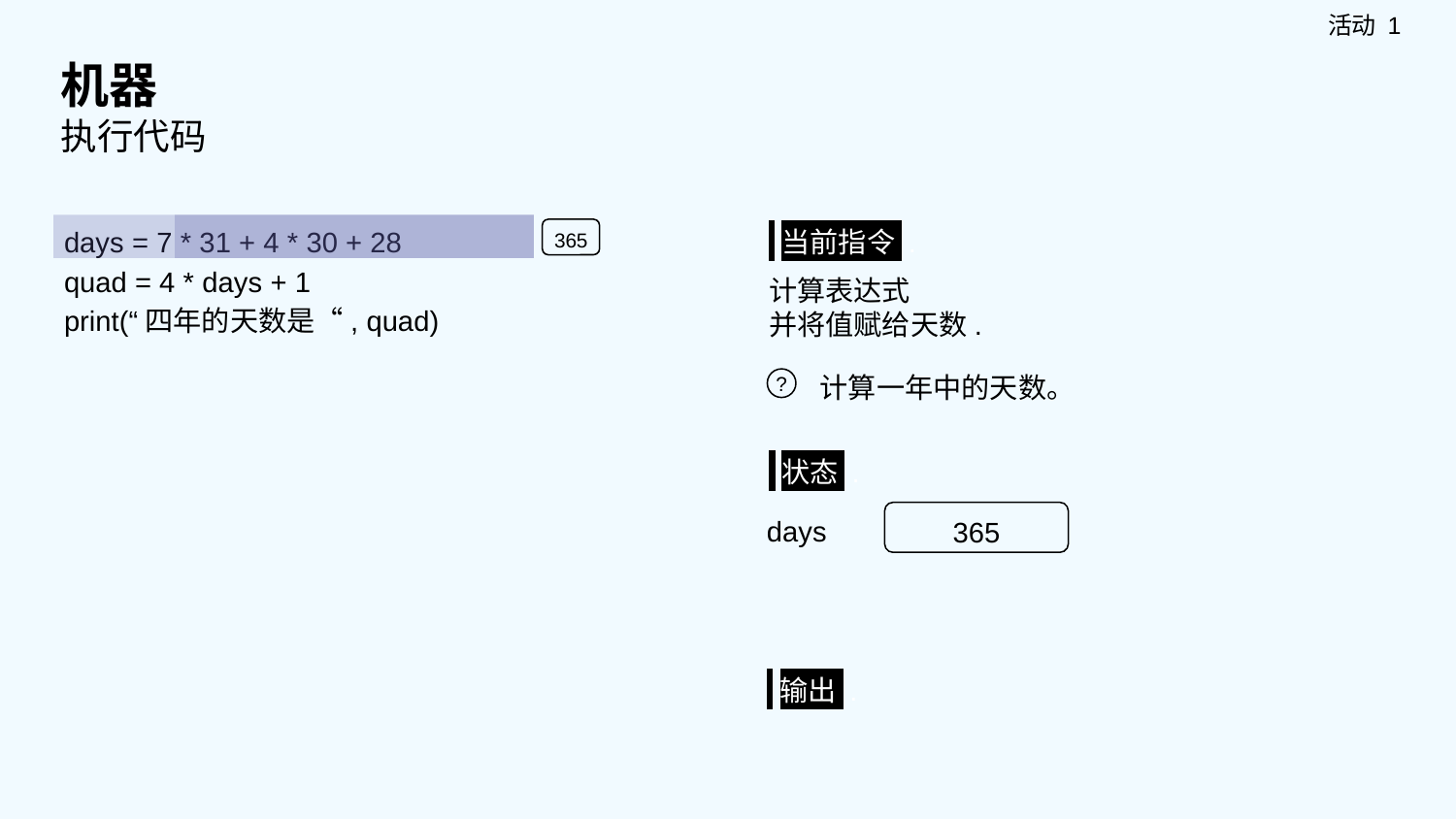

活动 1
机器
执行代码
days = 7 * 31 + 4 * 30 + 28
quad = 4 * days + 1
print(“四年的天数是“, quad)
 当前指令 .

365
计算表达式
并将值赋给天数.
计算一年中的天数。
?
 状态 .
days
365
 输出 .